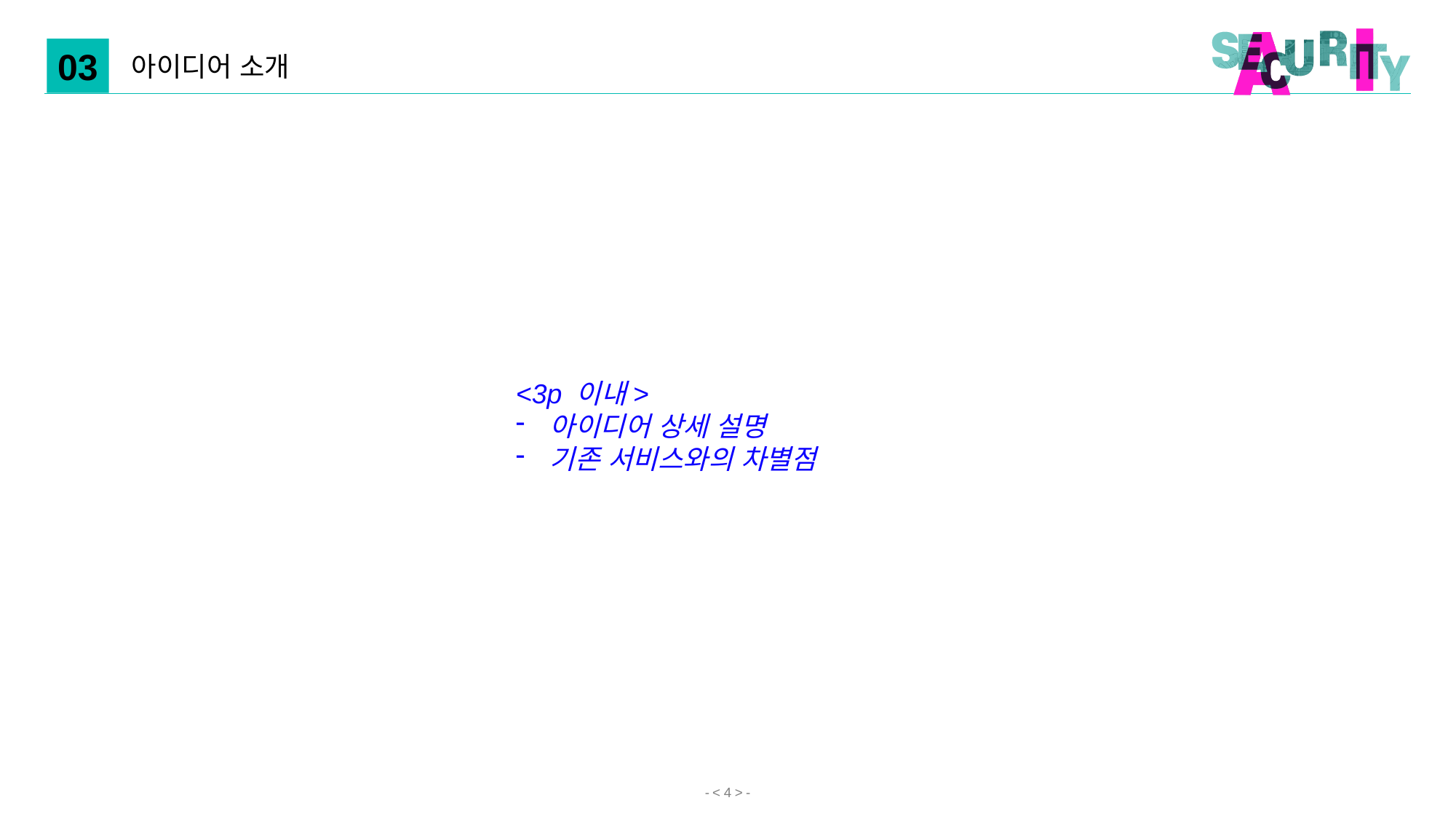

03
아이디어 소개
<3p 이내>
아이디어 상세 설명
기존 서비스와의 차별점